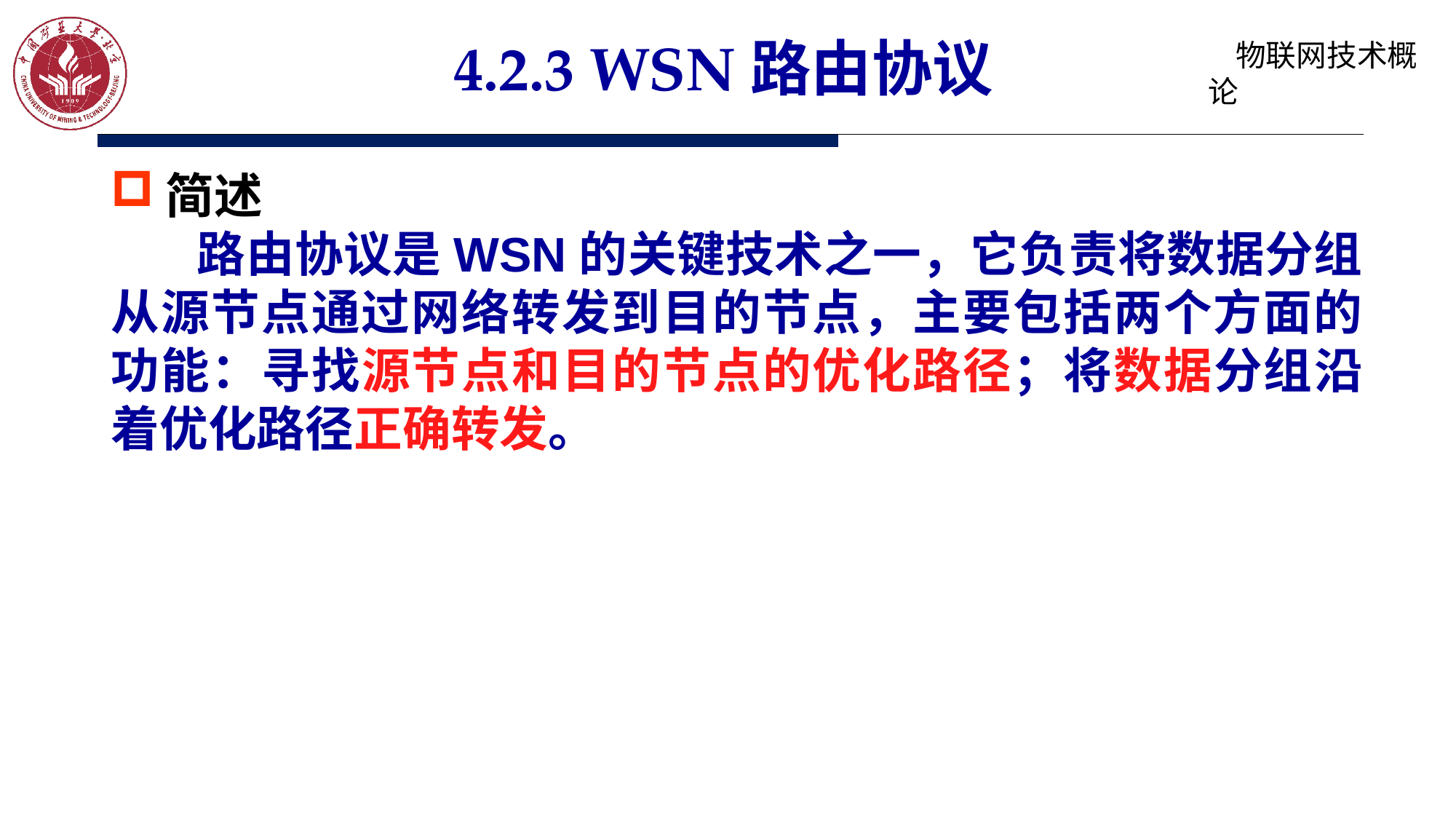

# 4.2.3 WSN路由协议
简述
路由协议是WSN的关键技术之一，它负责将数据分组从源节点通过网络转发到目的节点，主要包括两个方面的功能：寻找源节点和目的节点的优化路径；将数据分组沿着优化路径正确转发。